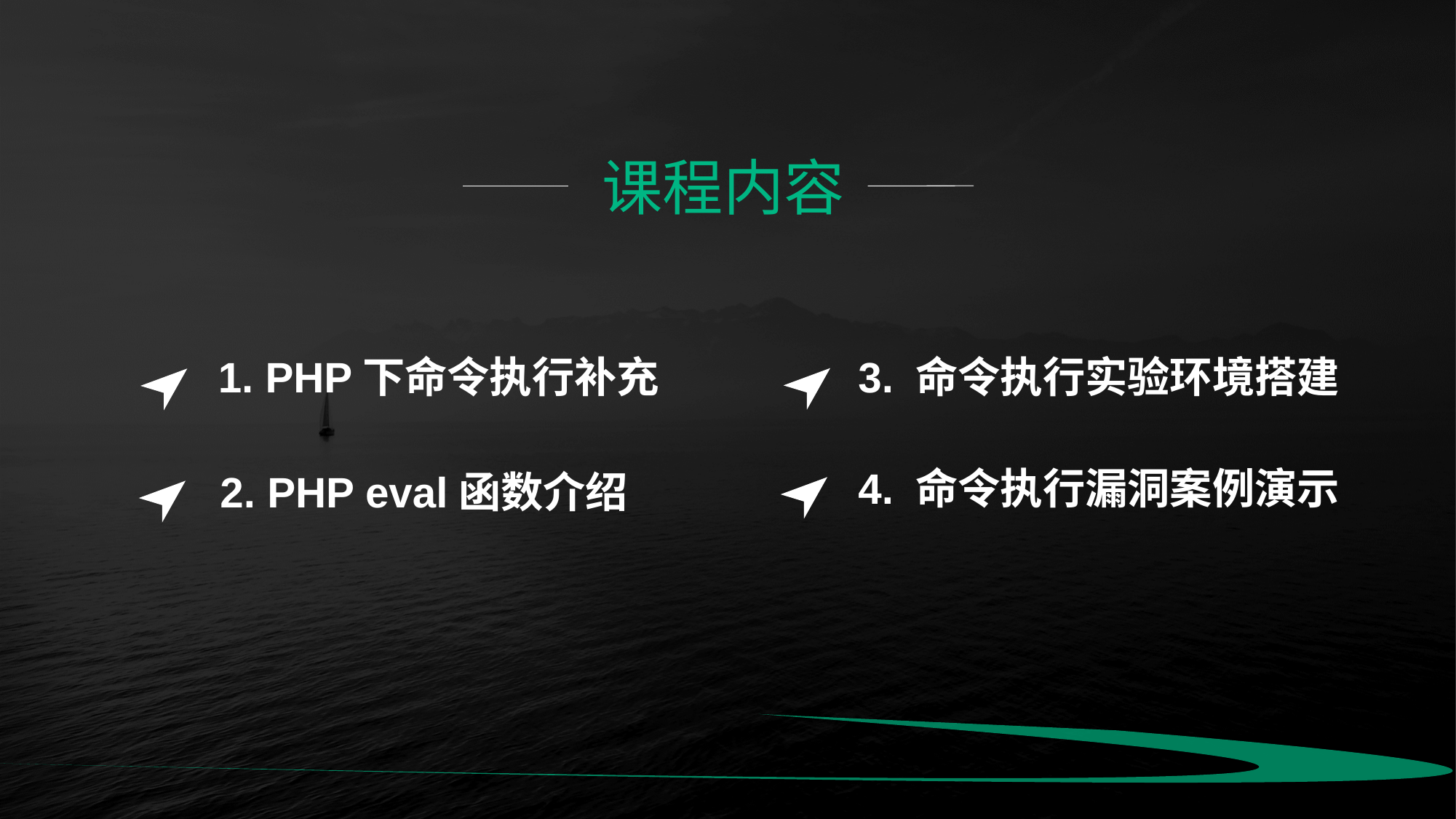

课程内容
3. 命令执行实验环境搭建

4. 命令执行漏洞案例演示

1. PHP下命令执行补充

2. PHP eval函数介绍